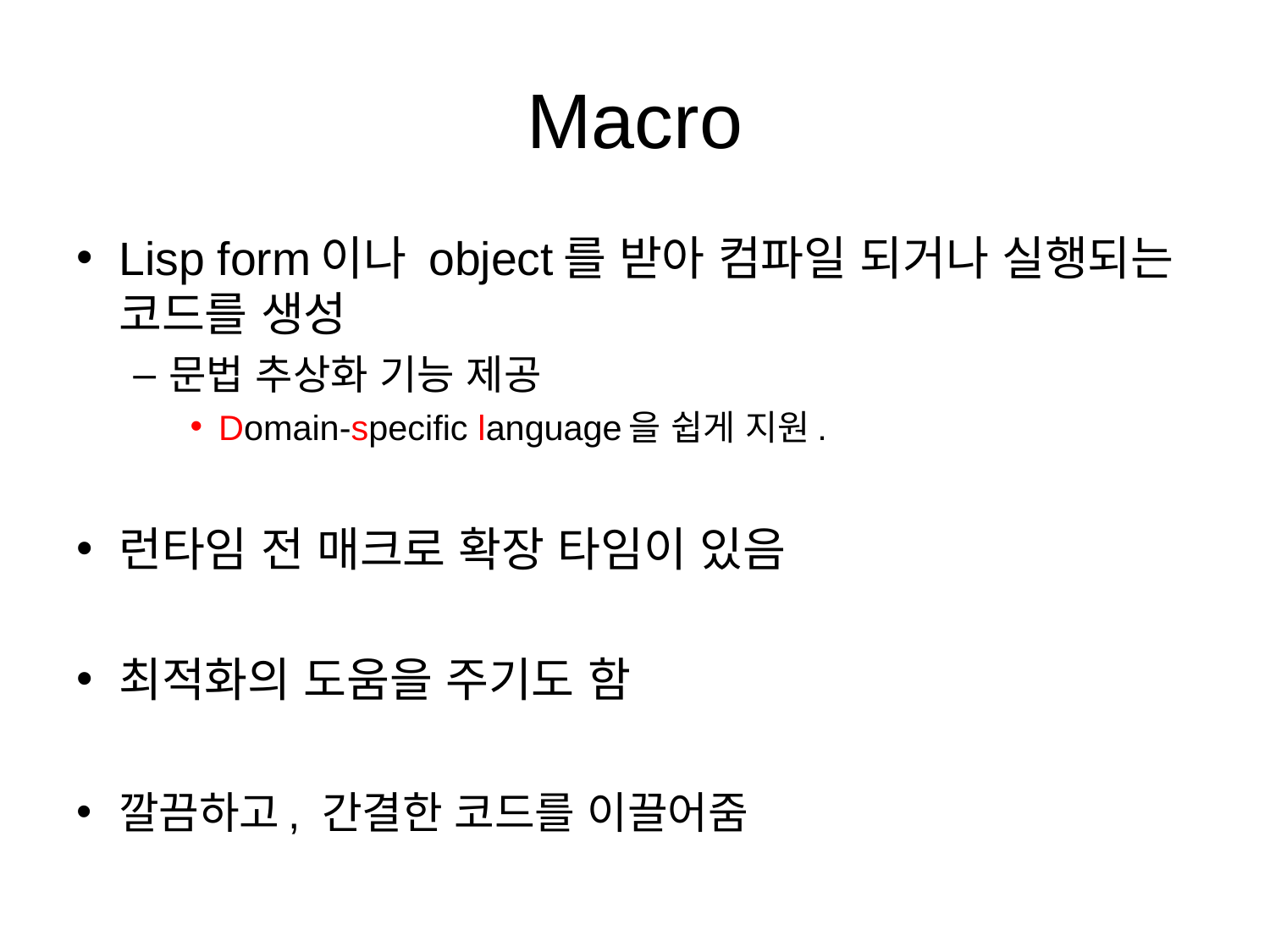

# Macro
Lisp form이나 object를 받아 컴파일 되거나 실행되는 코드를 생성
문법 추상화 기능 제공
Domain-specific language을 쉽게 지원.

런타임 전 매크로 확장 타임이 있음

최적화의 도움을 주기도 함

깔끔하고, 간결한 코드를 이끌어줌